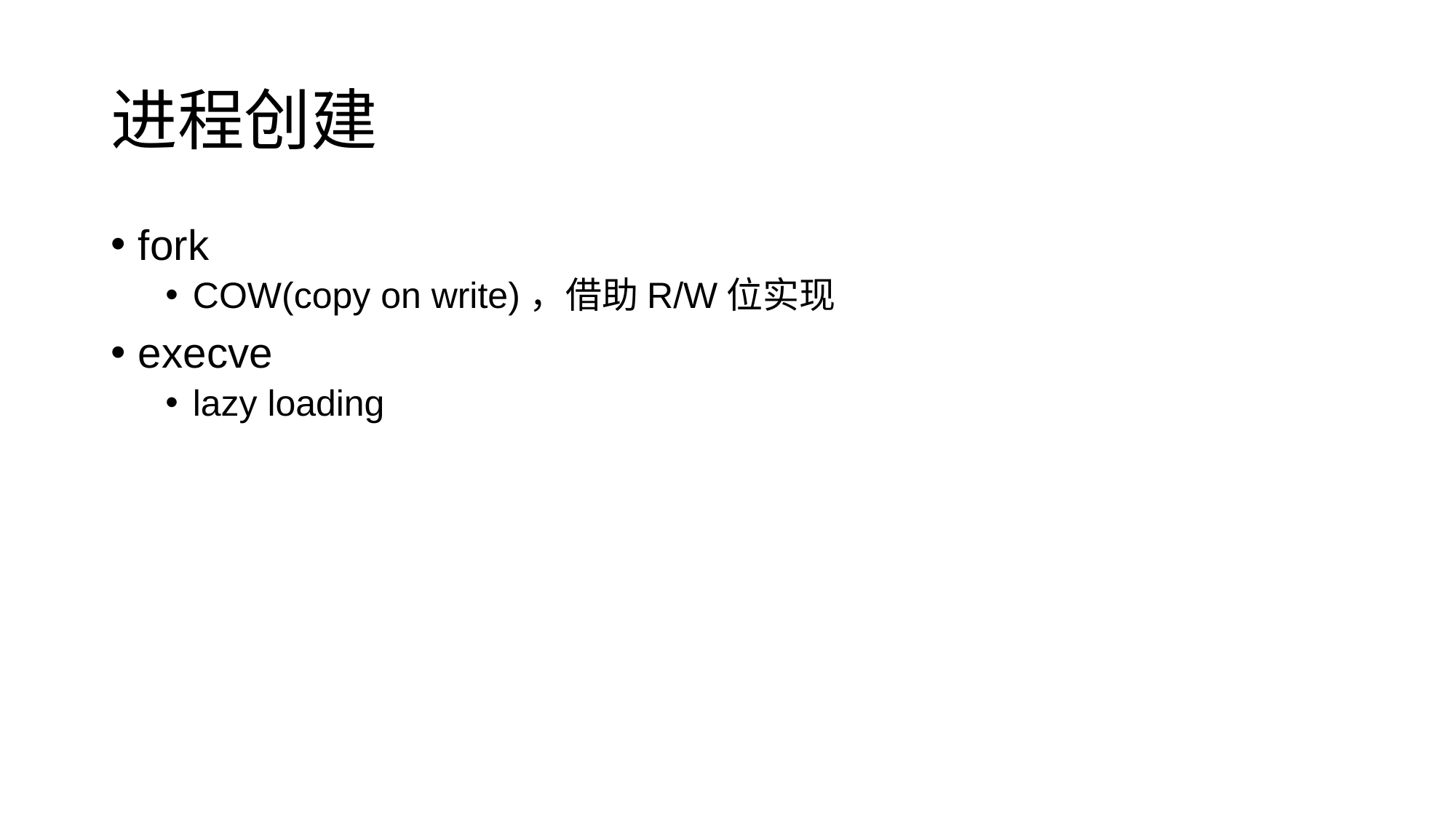

# 进程创建
fork
COW(copy on write)，借助R/W位实现
execve
lazy loading